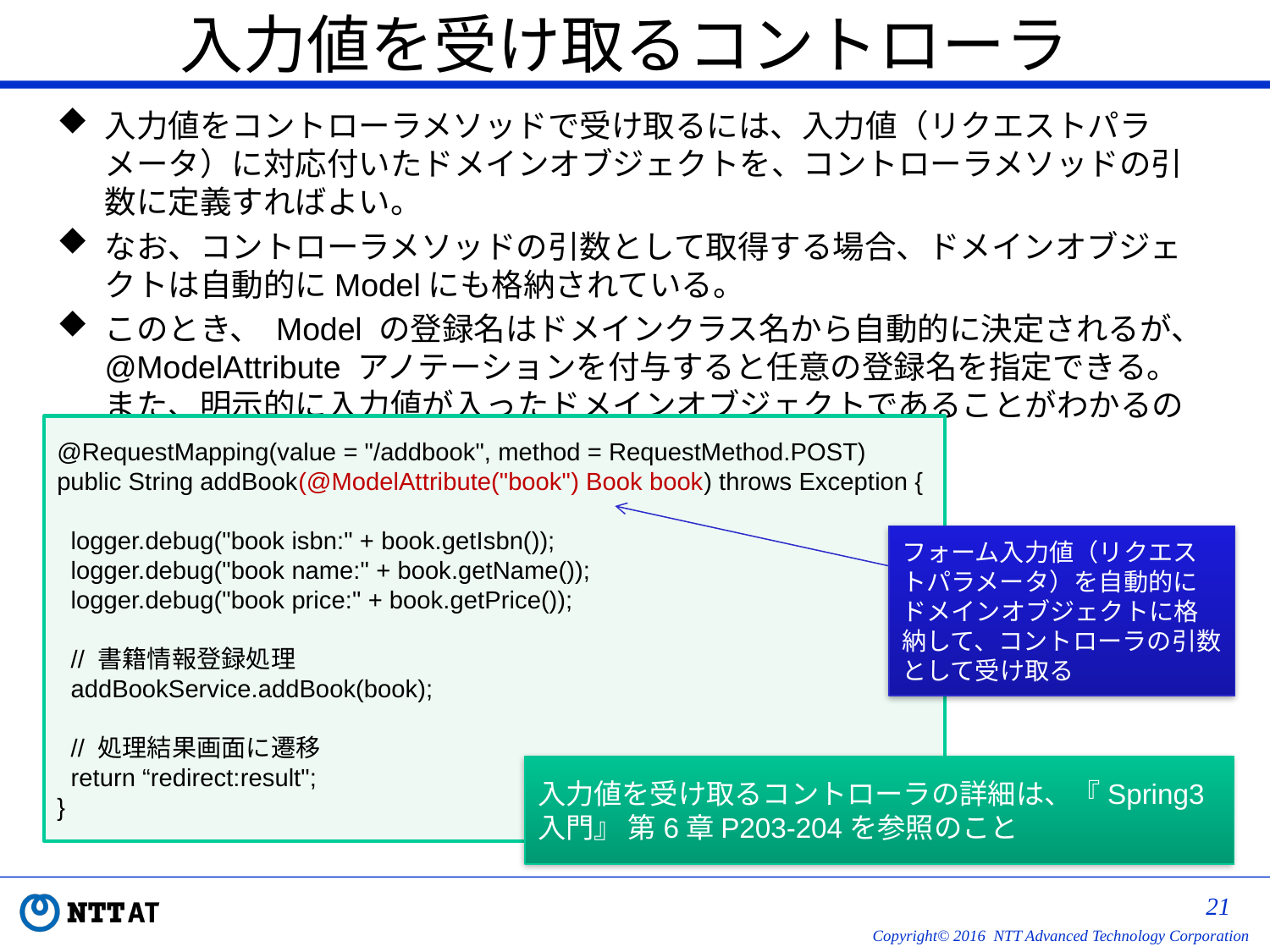

# 入力値を受け取るコントローラ
入力値をコントローラメソッドで受け取るには、入力値（リクエストパラメータ）に対応付いたドメインオブジェクトを、コントローラメソッドの引数に定義すればよい。
なお、コントローラメソッドの引数として取得する場合、ドメインオブジェクトは自動的にModelにも格納されている。
このとき、 Model の登録名はドメインクラス名から自動的に決定されるが、@ModelAttribute アノテーションを付与すると任意の登録名を指定できる。また、明示的に入力値が入ったドメインオブジェクトであることがわかるので良いコードとなる。
@RequestMapping(value = "/addbook", method = RequestMethod.POST)
public String addBook(@ModelAttribute("book") Book book) throws Exception {

  logger.debug("book isbn:" + book.getIsbn());
  logger.debug("book name:" + book.getName());
  logger.debug("book price:" + book.getPrice());

  // 書籍情報登録処理
  addBookService.addBook(book);

  // 処理結果画面に遷移
  return “redirect:result";
}
フォーム入力値（リクエストパラメータ）を自動的にドメインオブジェクトに格納して、コントローラの引数として受け取る
入力値を受け取るコントローラの詳細は、『Spring3入門』 第6章P203-204を参照のこと
21